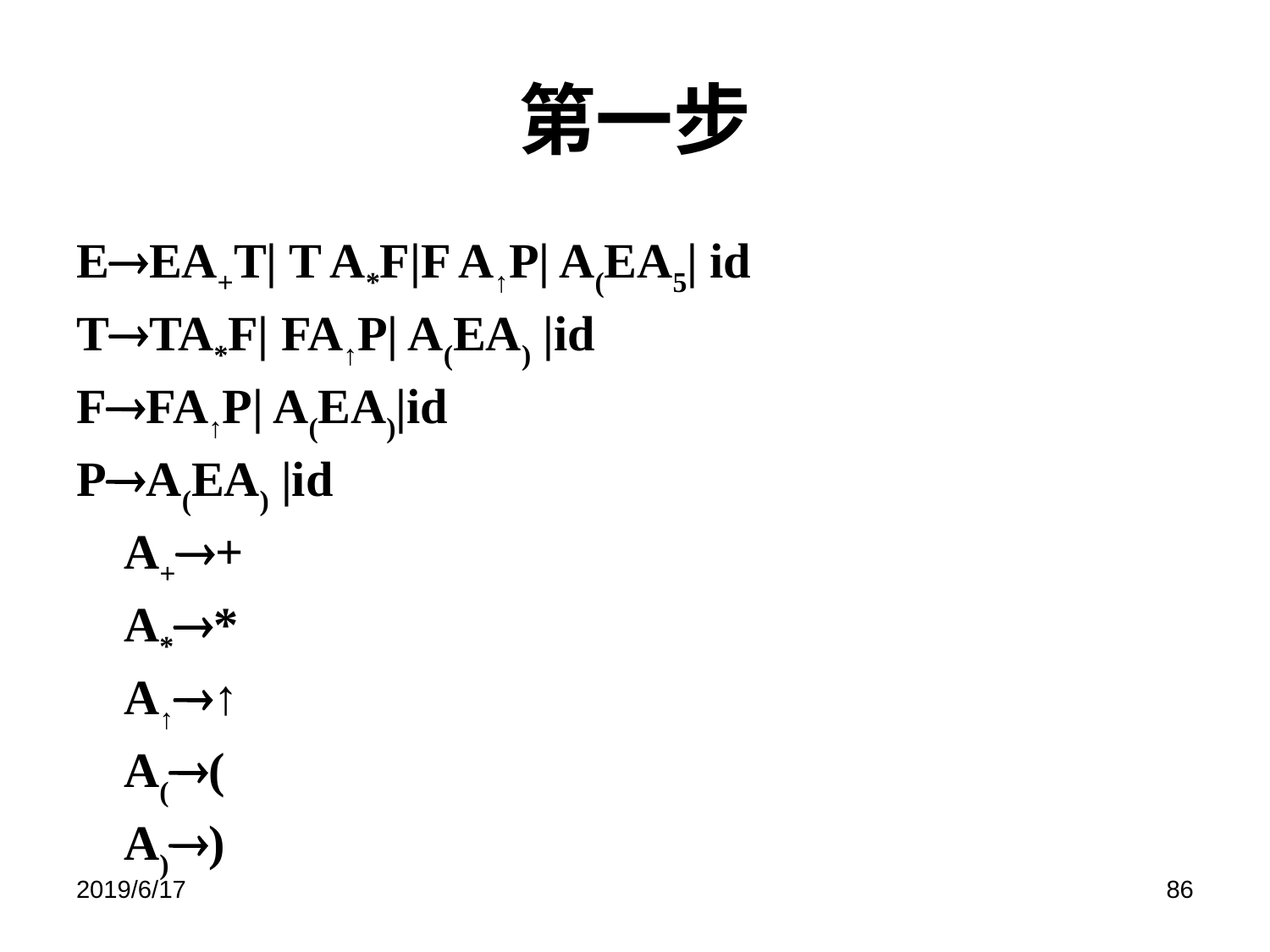

# 第一步
E→EA+T| T A*F|F A↑P| A(EA5| id
T→TA*F| FA↑P| A(EA) |id
F→FA↑P| A(EA)|id
P→A(EA) |id
	A+→+
	A*→*
	A↑→↑
	A(→(
	A)→)
2019/6/17
86